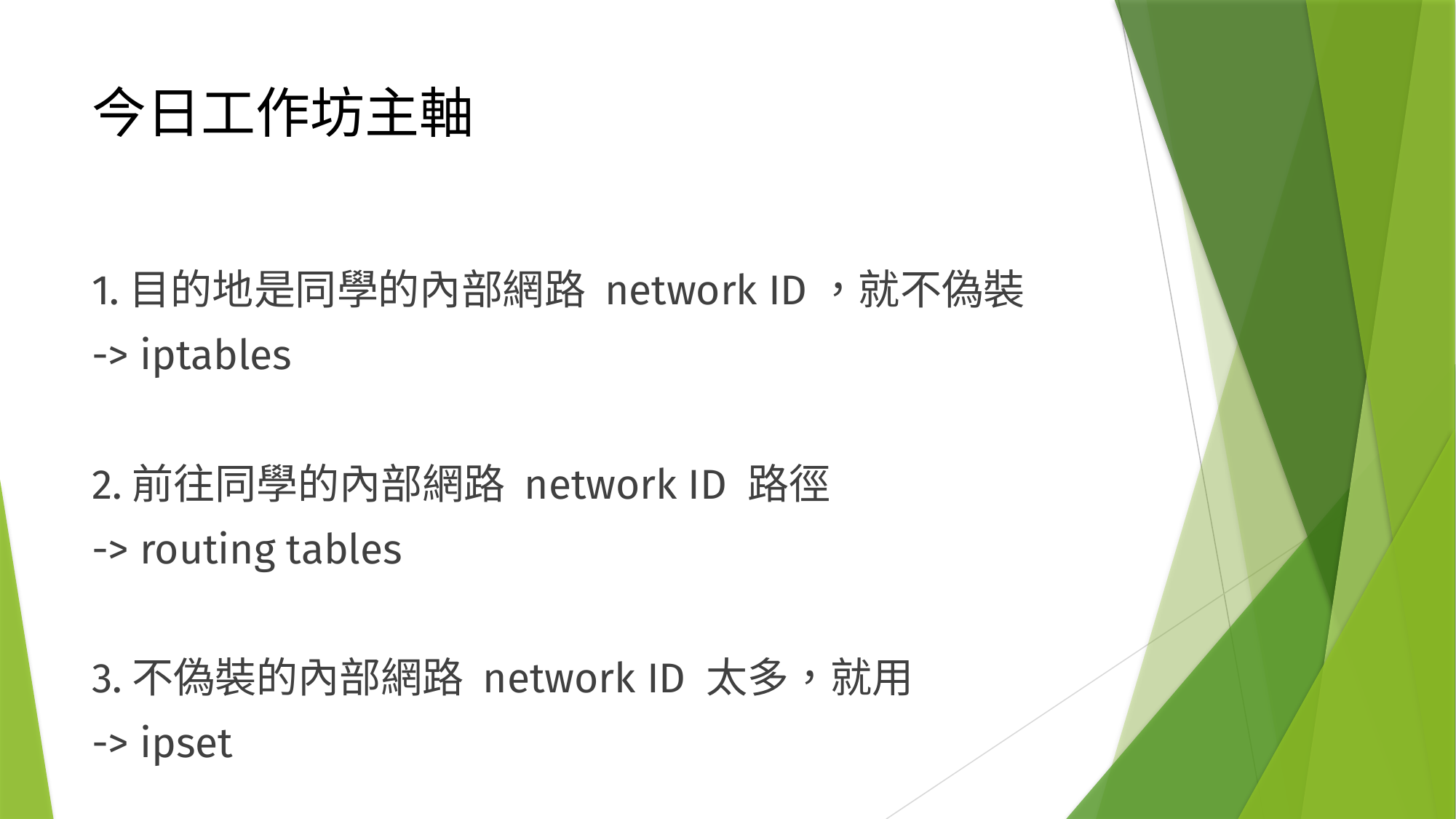

# 今日工作坊主軸
1.目的地是同學的內部網路 network ID，就不偽裝
-> iptables

2.前往同學的內部網路 network ID 路徑
-> routing tables

3.不偽裝的內部網路 network ID 太多，就用
-> ipset